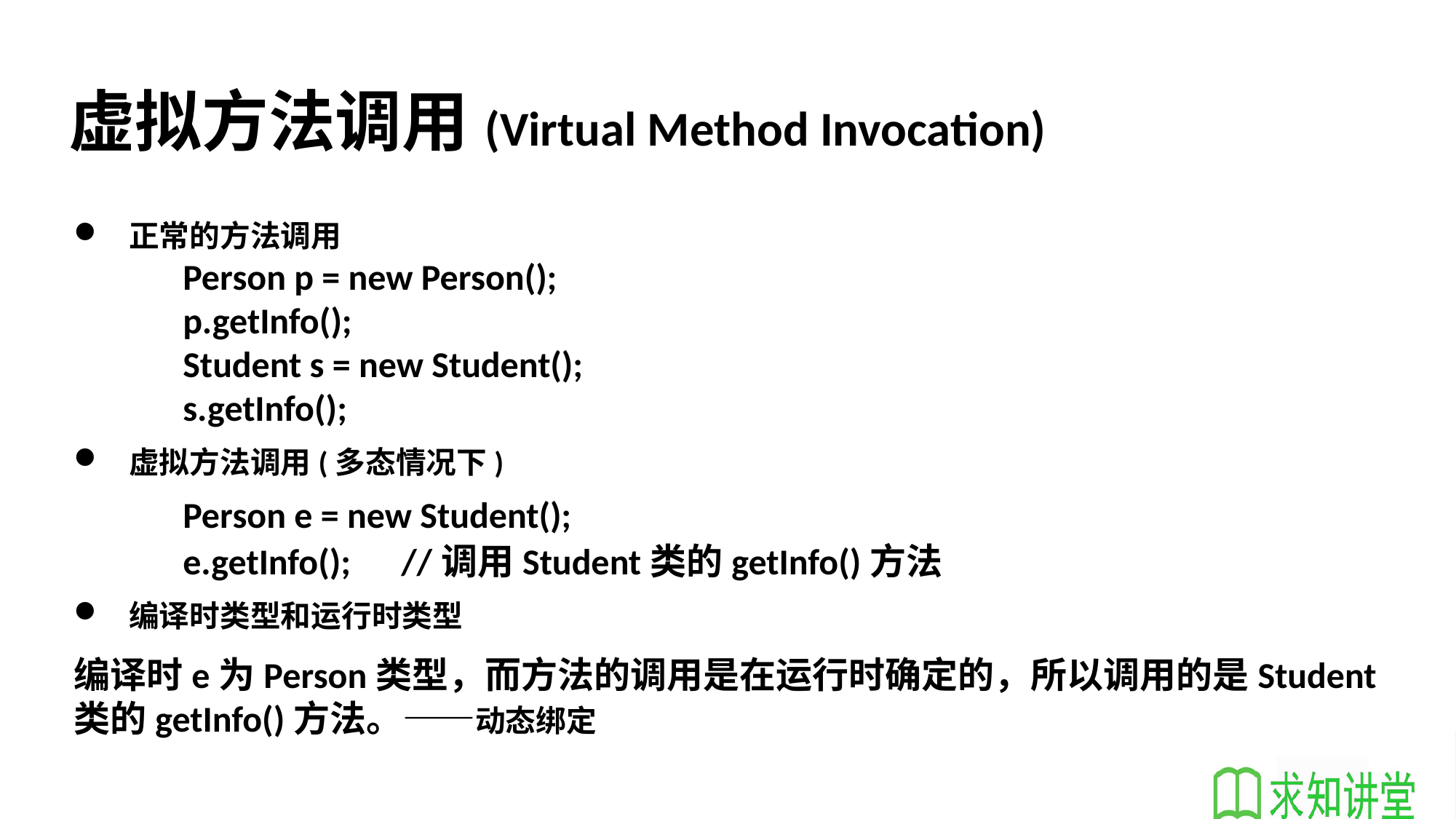

# 虚拟方法调用(Virtual Method Invocation)
  正常的方法调用
   	Person p = new Person();
  	p.getInfo();
  	Student s = new Student();
   	s.getInfo();
  虚拟方法调用(多态情况下)
  	Person e = new Student();
    	e.getInfo();	//调用Student类的getInfo()方法
  编译时类型和运行时类型
编译时e为Person类型，而方法的调用是在运行时确定的，所以调用的是Student类的getInfo()方法。——动态绑定